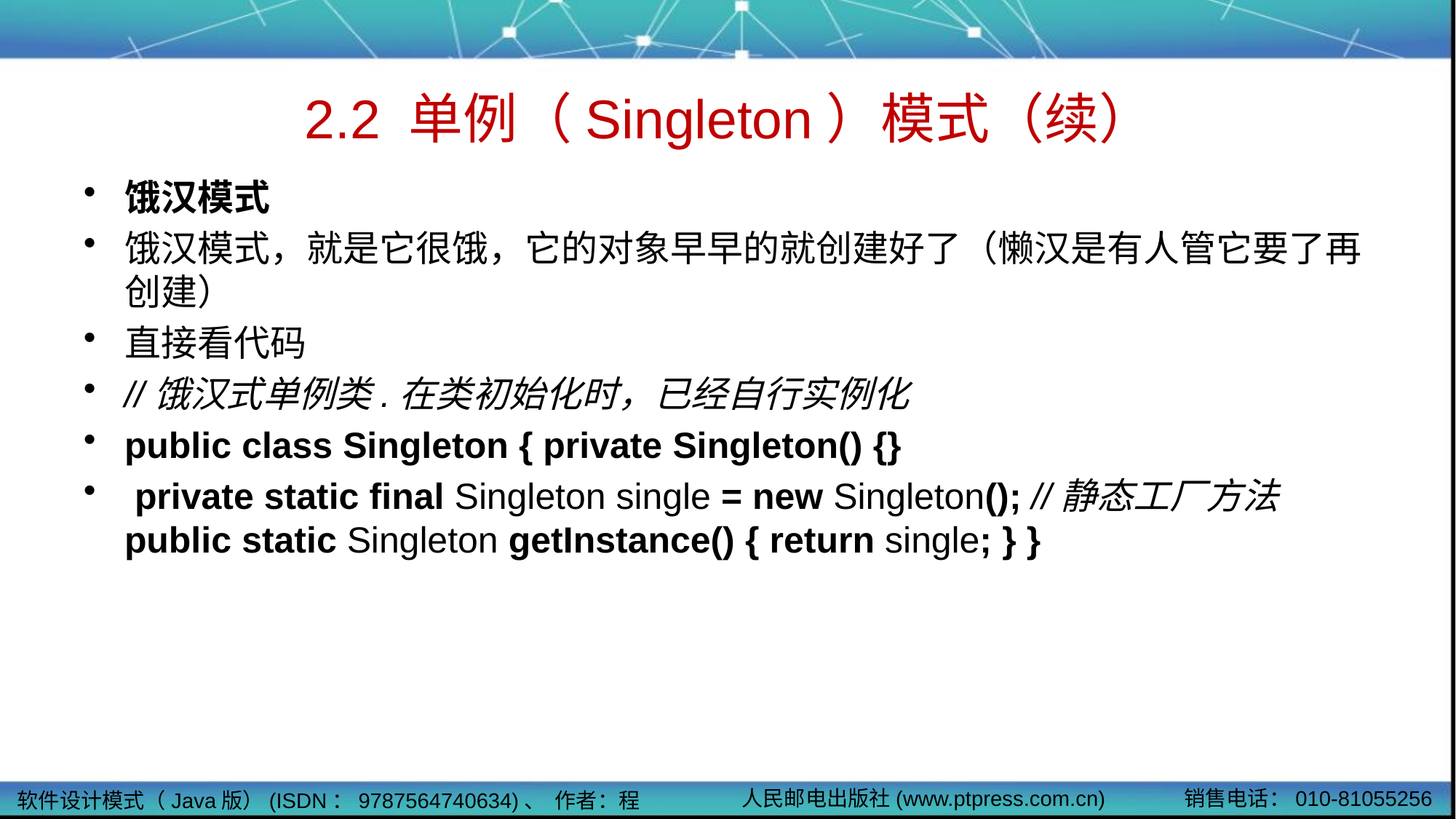

# 2.2 单例（Singleton）模式（续）
饿汉模式
饿汉模式，就是它很饿，它的对象早早的就创建好了（懒汉是有人管它要了再创建）
直接看代码
//饿汉式单例类.在类初始化时，已经自行实例化
public class Singleton { private Singleton() {}
 private static final Singleton single = new Singleton(); //静态工厂方法 public static Singleton getInstance() { return single; } }

人民邮电出版社(www.ptpress.com.cn)
销售电话：010-81055256
软件设计模式（Java版）(ISDN：9787564740634)、  作者：程细柱